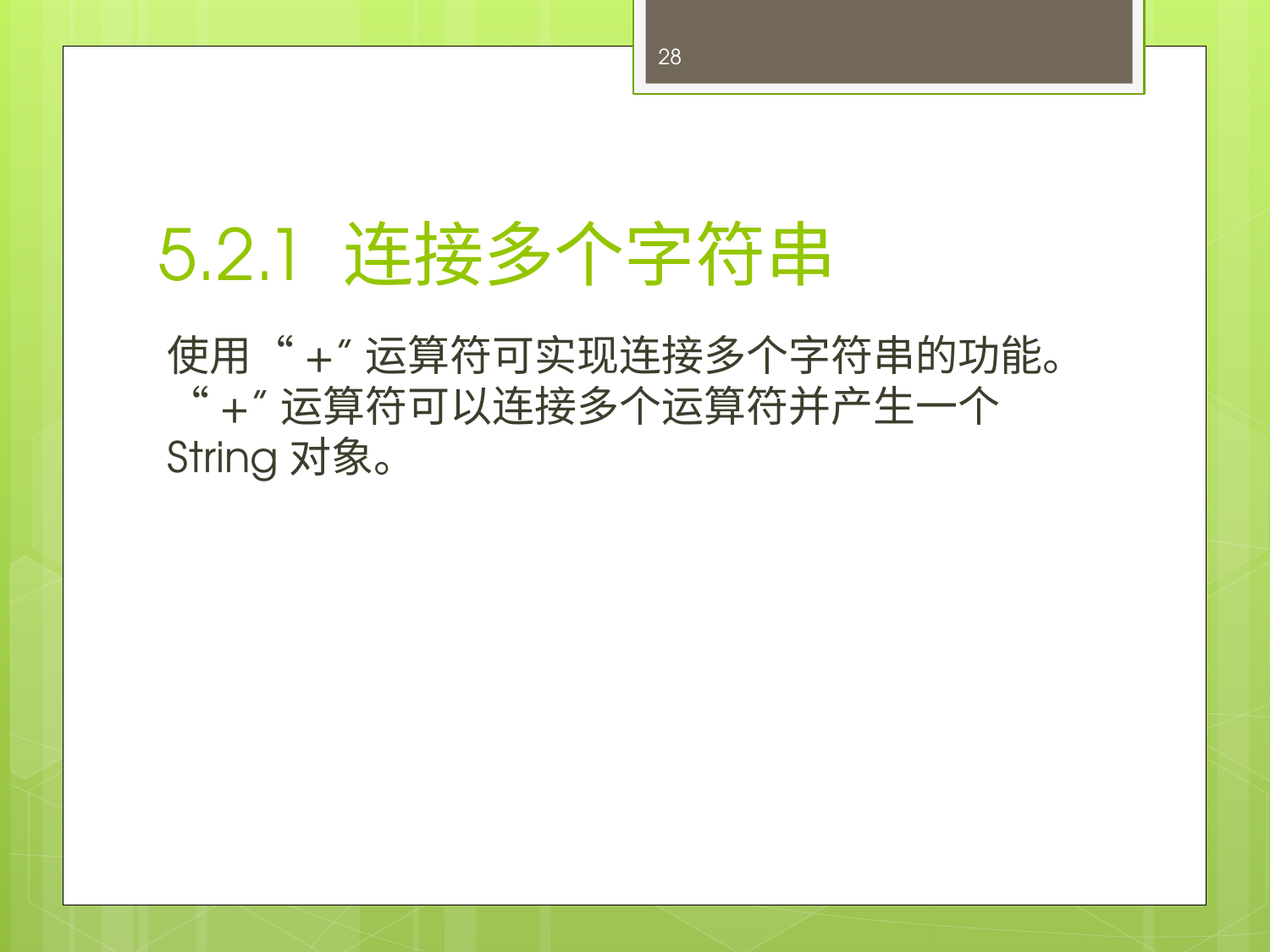

28
# 5.2.1 连接多个字符串
使用“+”运算符可实现连接多个字符串的功能。“+”运算符可以连接多个运算符并产生一个String对象。